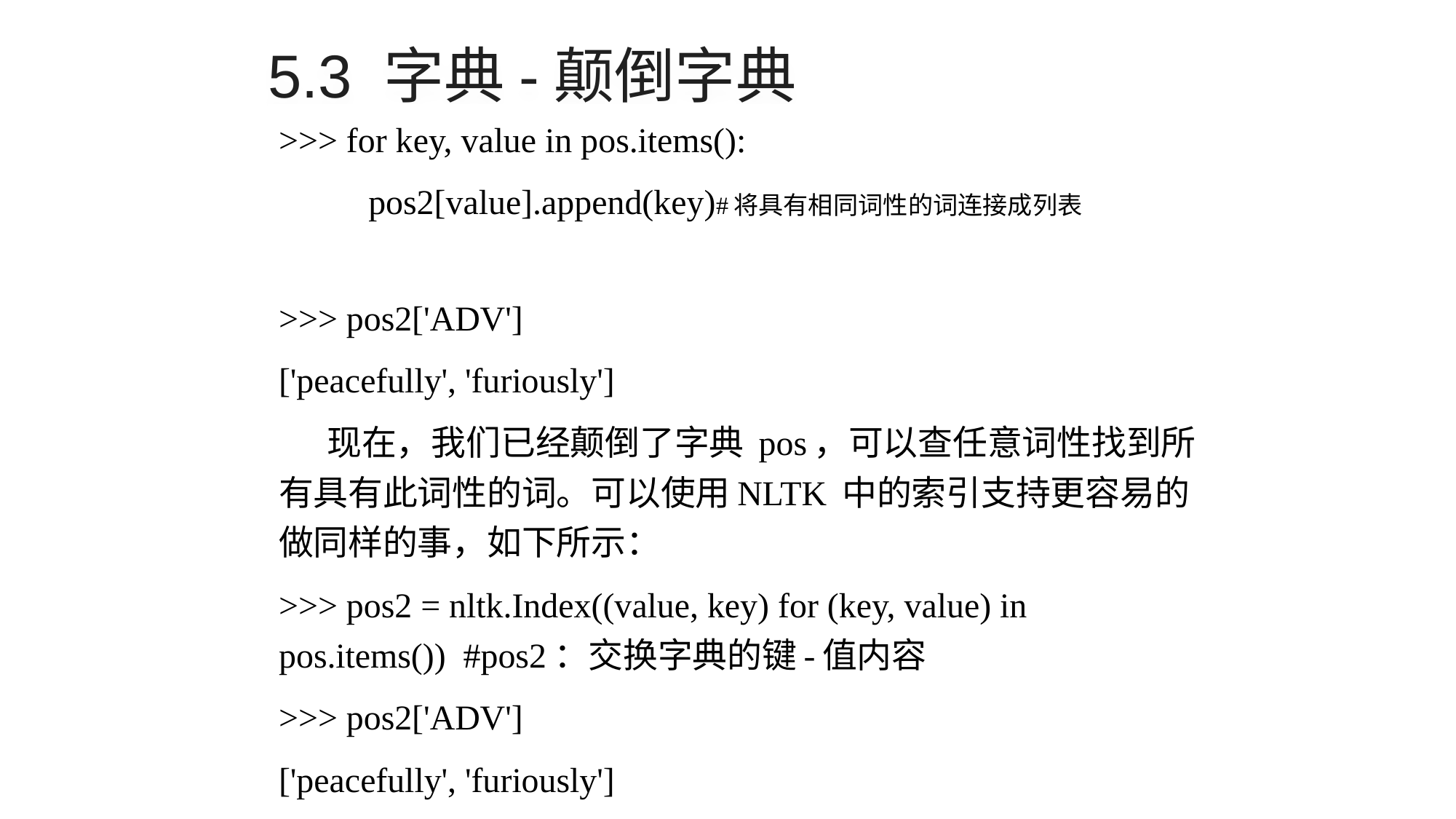

# 5.3 字典-颠倒字典
>>> for key, value in pos.items():
	pos2[value].append(key)#将具有相同词性的词连接成列表

>>> pos2['ADV']
['peacefully', 'furiously']
现在，我们已经颠倒了字典 pos，可以查任意词性找到所有具有此词性的词。可以使用NLTK 中的索引支持更容易的做同样的事，如下所示：
>>> pos2 = nltk.Index((value, key) for (key, value) in pos.items())  #pos2：交换字典的键-值内容
>>> pos2['ADV']
['peacefully', 'furiously']